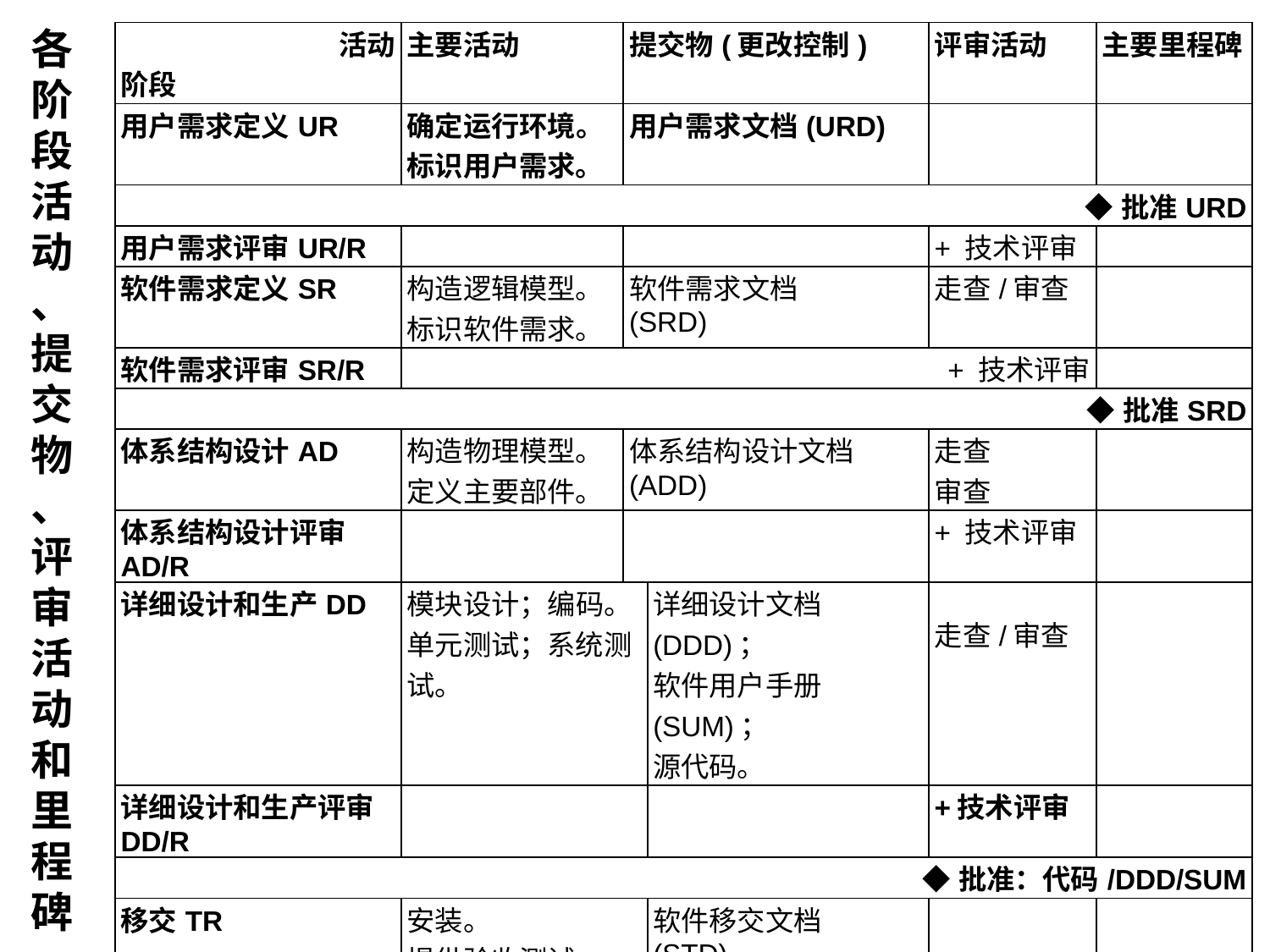

各阶段活动、提交物、评审活动和里程碑
| 活动 阶段 | 主要活动 | 提交物(更改控制) |  | 评审活动 | 主要里程碑 |
| --- | --- | --- | --- | --- | --- |
| 用户需求定义UR | 确定运行环境。 标识用户需求。 | 用户需求文档(URD) |  |  |  |
| ◆批准URD |  |  |  |  |  |
| 用户需求评审UR/R |  |  |  | + 技术评审 |  |
| 软件需求定义SR | 构造逻辑模型。 标识软件需求。 | 软件需求文档 (SRD) |  | 走查/审查 |  |
| 软件需求评审SR/R | + 技术评审 |  |  |  |  |
| ◆批准SRD |  |  |  |  |  |
| 体系结构设计AD | 构造物理模型。 定义主要部件。 | 体系结构设计文档 (ADD) |  | 走查 审查 |  |
| 体系结构设计评审AD/R |  |  |  | + 技术评审 |  |
| 详细设计和生产DD | 模块设计；编码。 单元测试；系统测试。 |  | 详细设计文档(DDD)； 软件用户手册(SUM)； 源代码。 | 走查/审查 |  |
| 详细设计和生产评审DD/R |  |  |  | +技术评审 |  |
| ◆批准：代码/DDD/SUM |  |  |  |  |  |
| 移交TR | 安装。 提供验收测试。 |  | 软件移交文档 (STD) |  |  |
| ◆提交STD；提供验收 |  |  |  |  |  |
| 运行和维护OM | 最终验收测试。 运行。 代码和文档维护。 |  | 项目历史文档 (PHD) |  |  |
| ◆提交PHD；最终验收 |  |  |  |  |  |